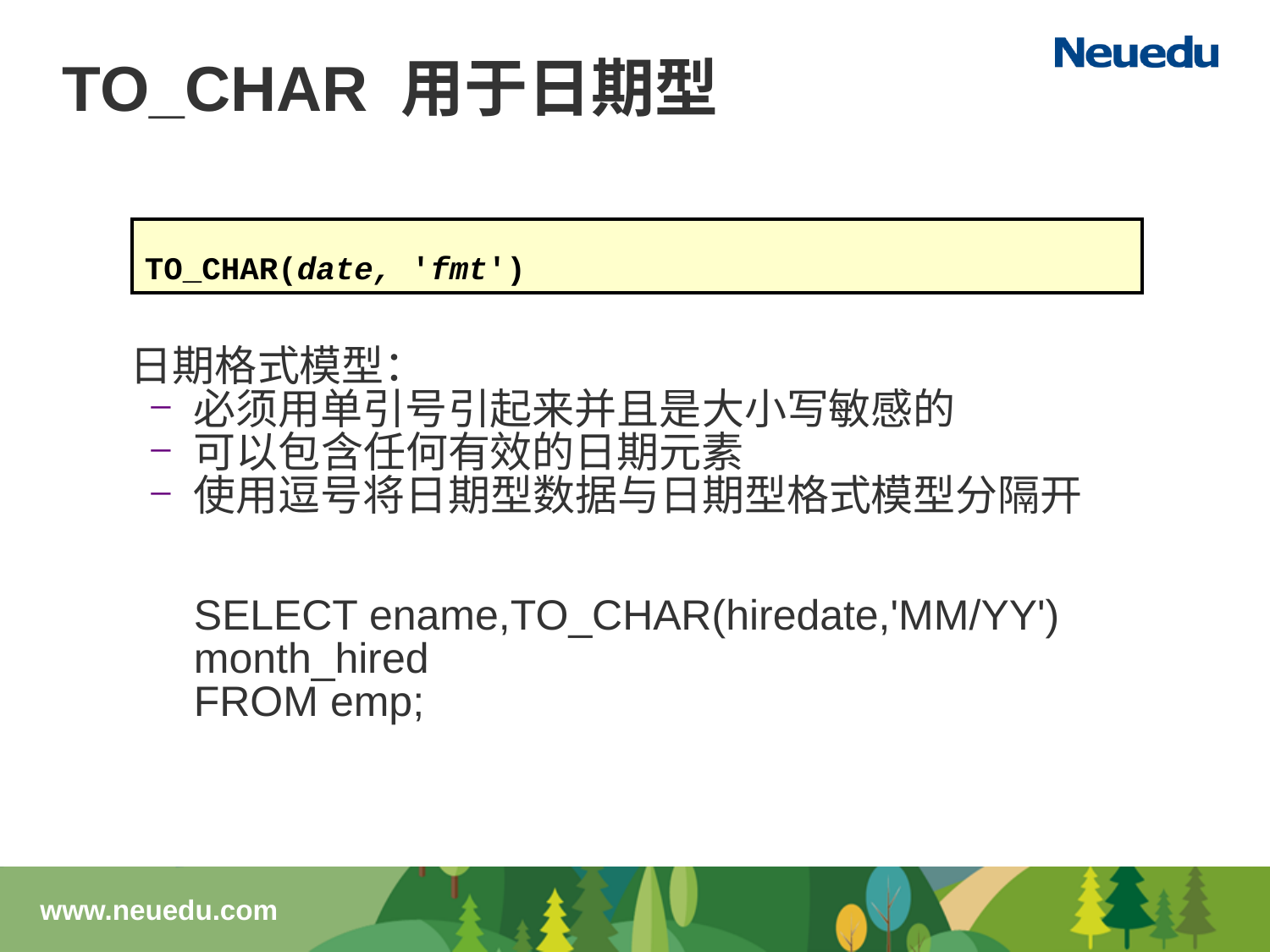

TO_CHAR 用于日期型
TO_CHAR(date, 'fmt')
日期格式模型：
必须用单引号引起来并且是大小写敏感的
可以包含任何有效的日期元素
使用逗号将日期型数据与日期型格式模型分隔开

SELECT ename,TO_CHAR(hiredate,'MM/YY') month_hired
FROM emp;